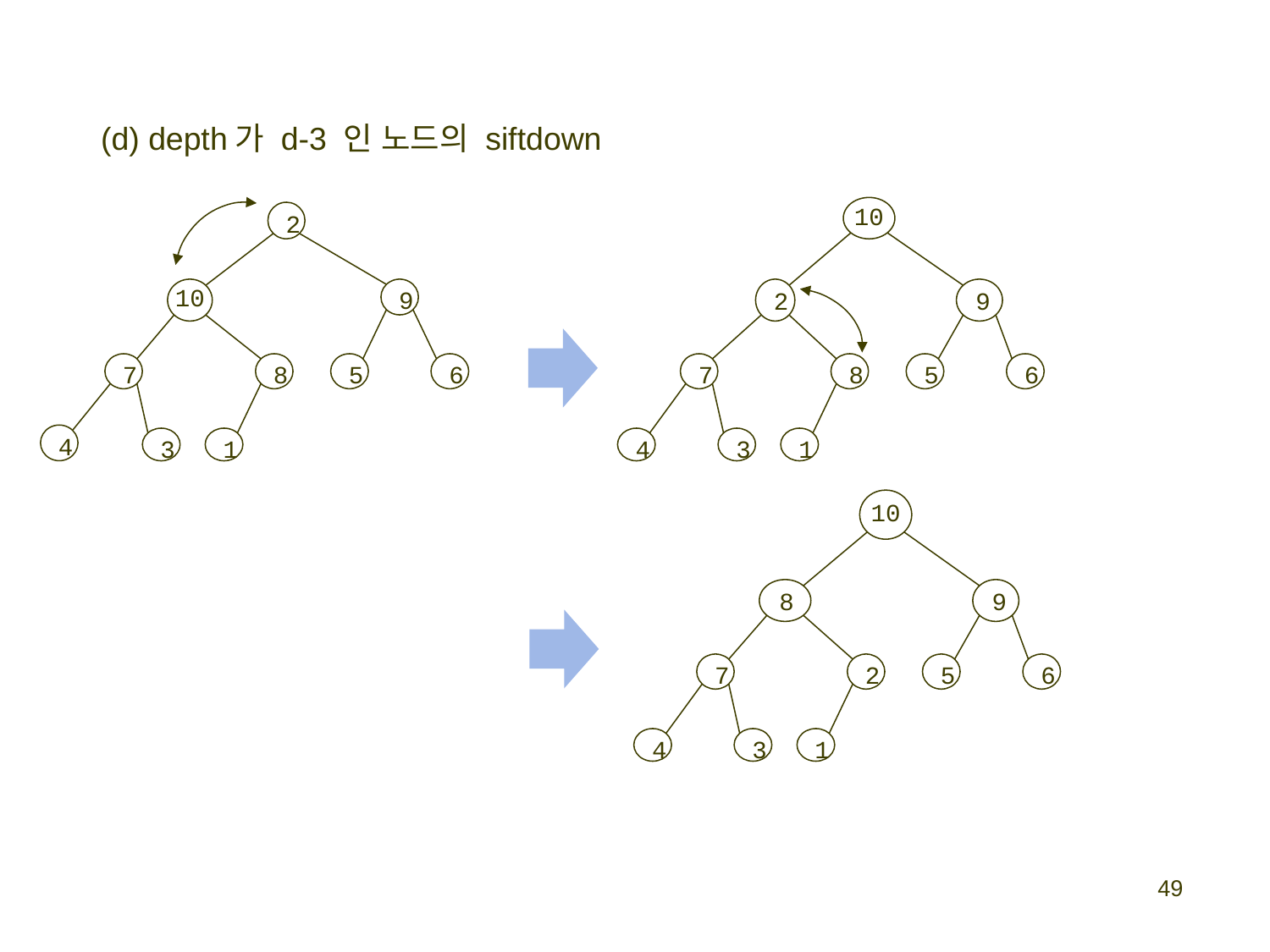

(d) depth가 d-3 인 노드의 siftdown
10
2

10
9
2
9

7
8
5
6
7
8
5
6
4
3
1
4
3
1
10
8
9

7
2
5
6
4
3
1
49